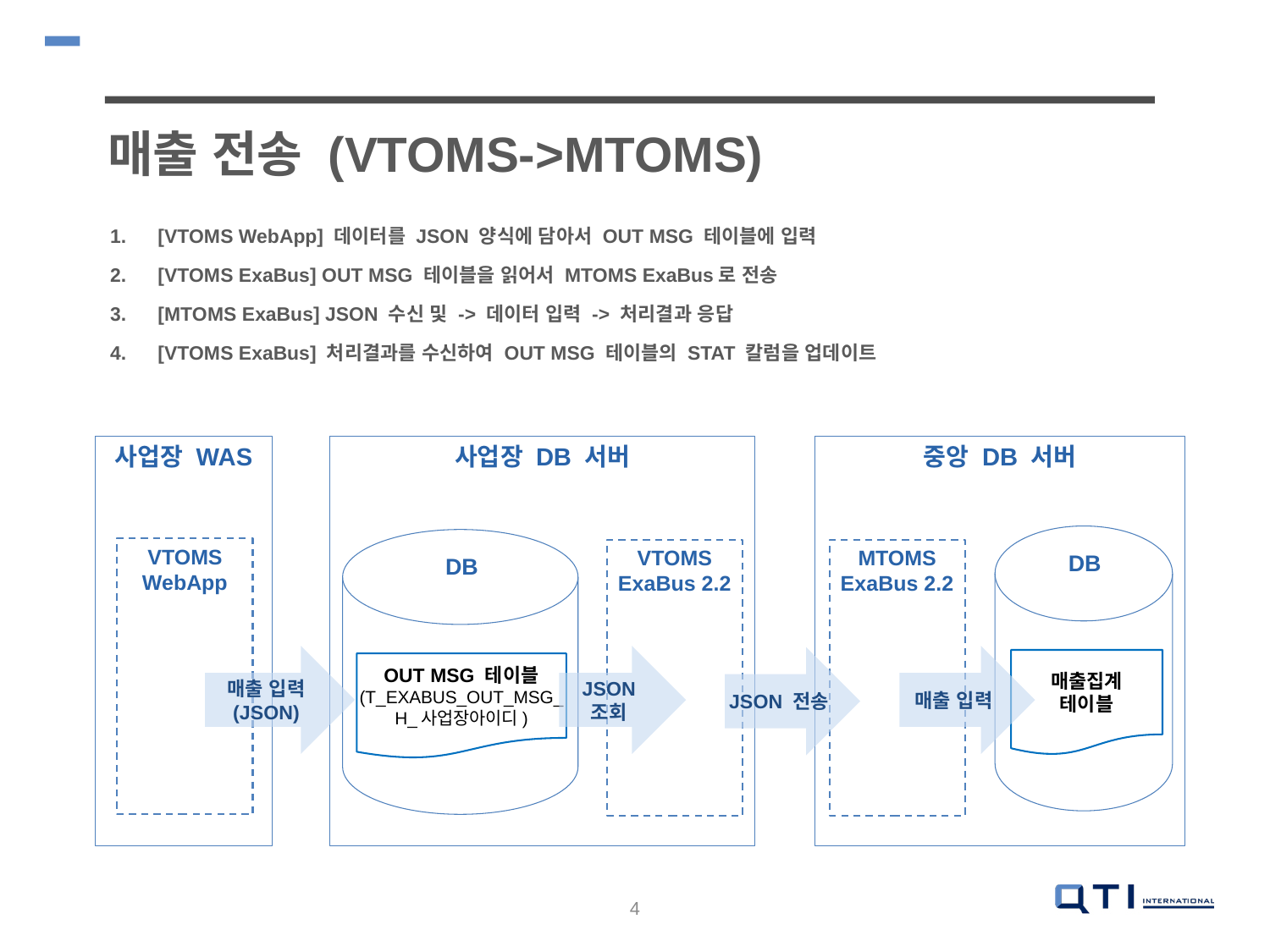

매출 전송 (VTOMS->MTOMS)
[VTOMS WebApp] 데이터를 JSON 양식에 담아서 OUT MSG 테이블에 입력
[VTOMS ExaBus] OUT MSG 테이블을 읽어서 MTOMS ExaBus로 전송
[MTOMS ExaBus] JSON 수신 및 -> 데이터 입력 -> 처리결과 응답
[VTOMS ExaBus] 처리결과를 수신하여 OUT MSG 테이블의 STAT 칼럼을 업데이트
사업장 WAS
사업장 DB 서버
중앙 DB 서버

VTOMS
WebApp
VTOMS
ExaBus 2.2
MTOMS
ExaBus 2.2
DB
DB
매출 입력
(JSON)
JSON 조회
매출 입력
JSON 전송
매출집계
테이블
OUT MSG 테이블
(T_EXABUS_OUT_MSG_H_사업장아이디)
4